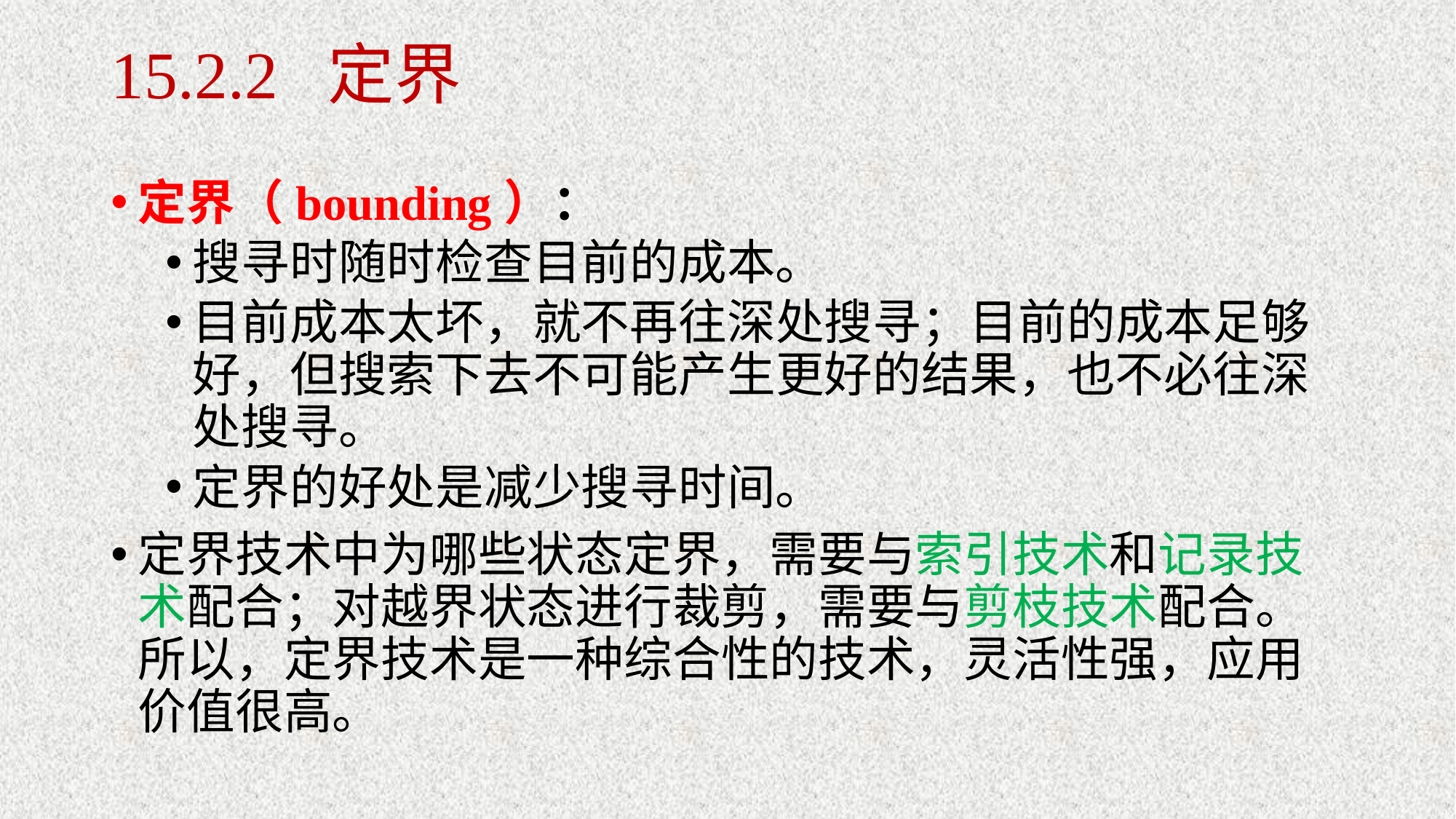

# 15.2.2  定界
定界（bounding）：
搜寻时随时检查目前的成本。
目前成本太坏，就不再往深处搜寻；目前的成本足够好，但搜索下去不可能产生更好的结果，也不必往深处搜寻。
定界的好处是减少搜寻时间。
定界技术中为哪些状态定界，需要与索引技术和记录技术配合；对越界状态进行裁剪，需要与剪枝技术配合。所以，定界技术是一种综合性的技术，灵活性强，应用价值很高。